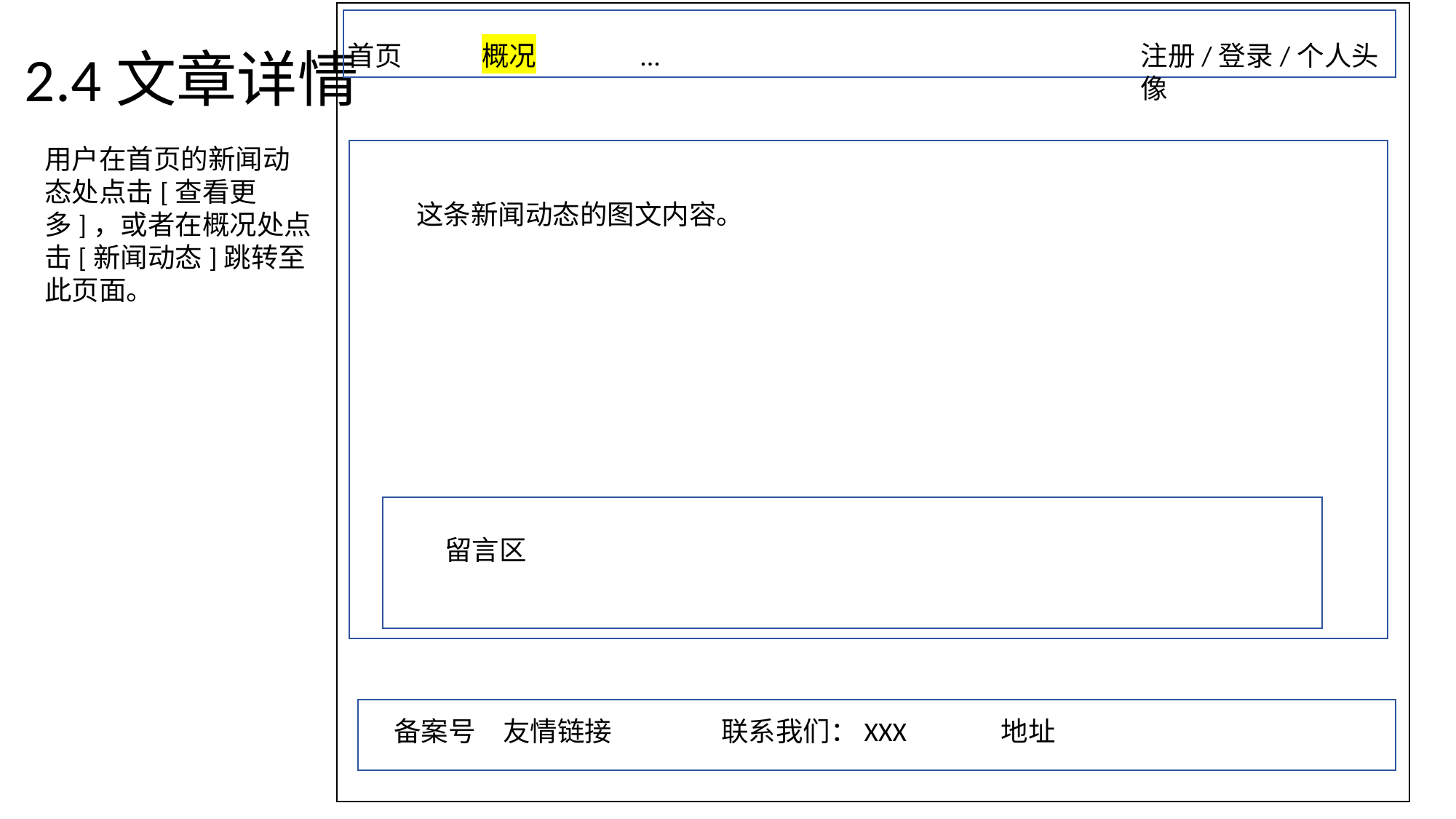

首页
概况
...
注册/登录/个人头像
2.4文章详情
用户在首页的新闻动态处点击[查看更多]，或者在概况处点击[新闻动态]跳转至此页面。

这条新闻动态的图文内容。

留言区

备案号	友情链接	联系我们：XXX
地址